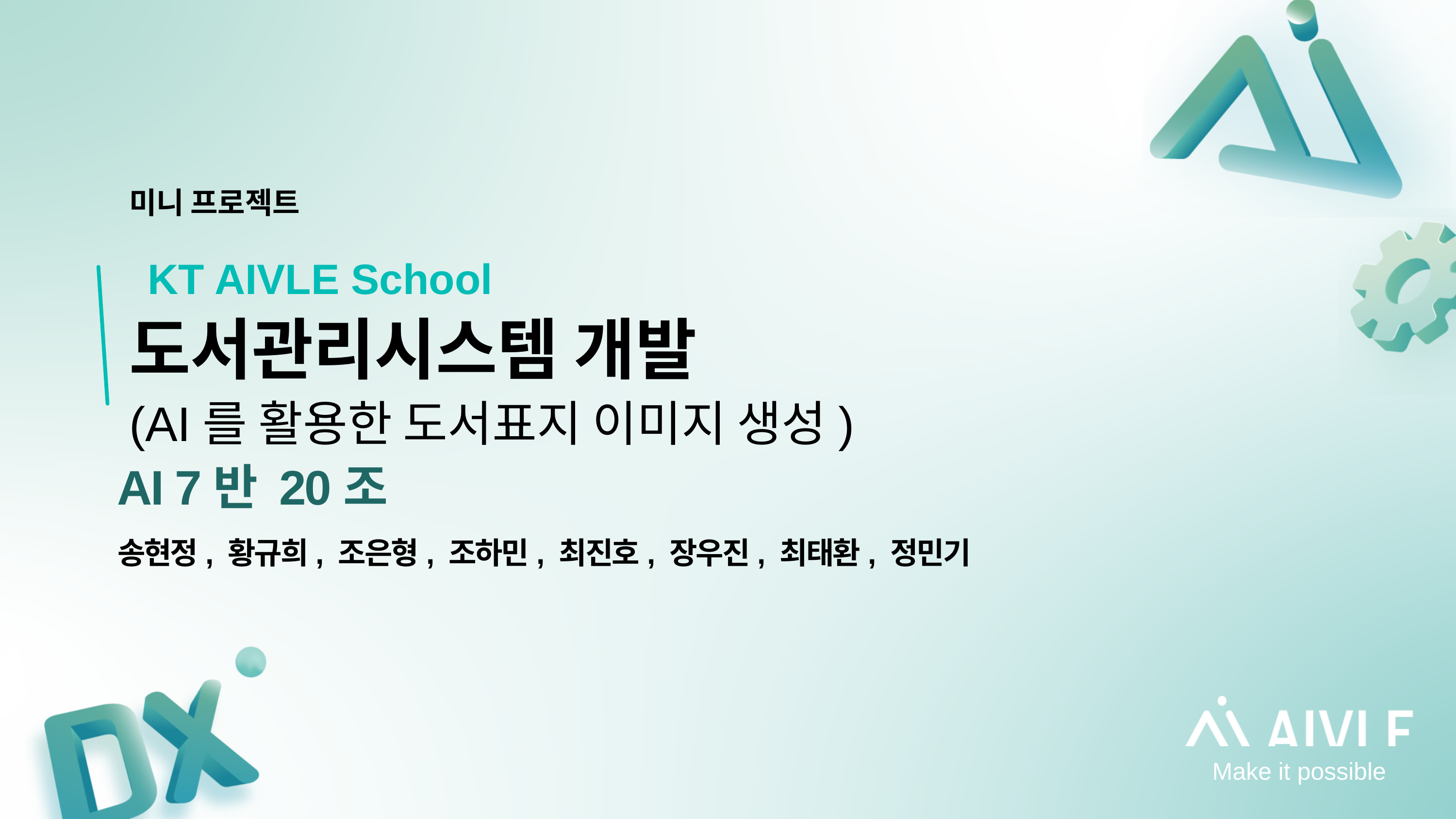

미니 프로젝트
  KT AIVLE School
도서관리시스템 개발
(AI를 활용한 도서표지 이미지 생성)

AI 7반 20조

송현정, 황규희, 조은형, 조하민, 최진호, 장우진, 최태환, 정민기

Make it possible